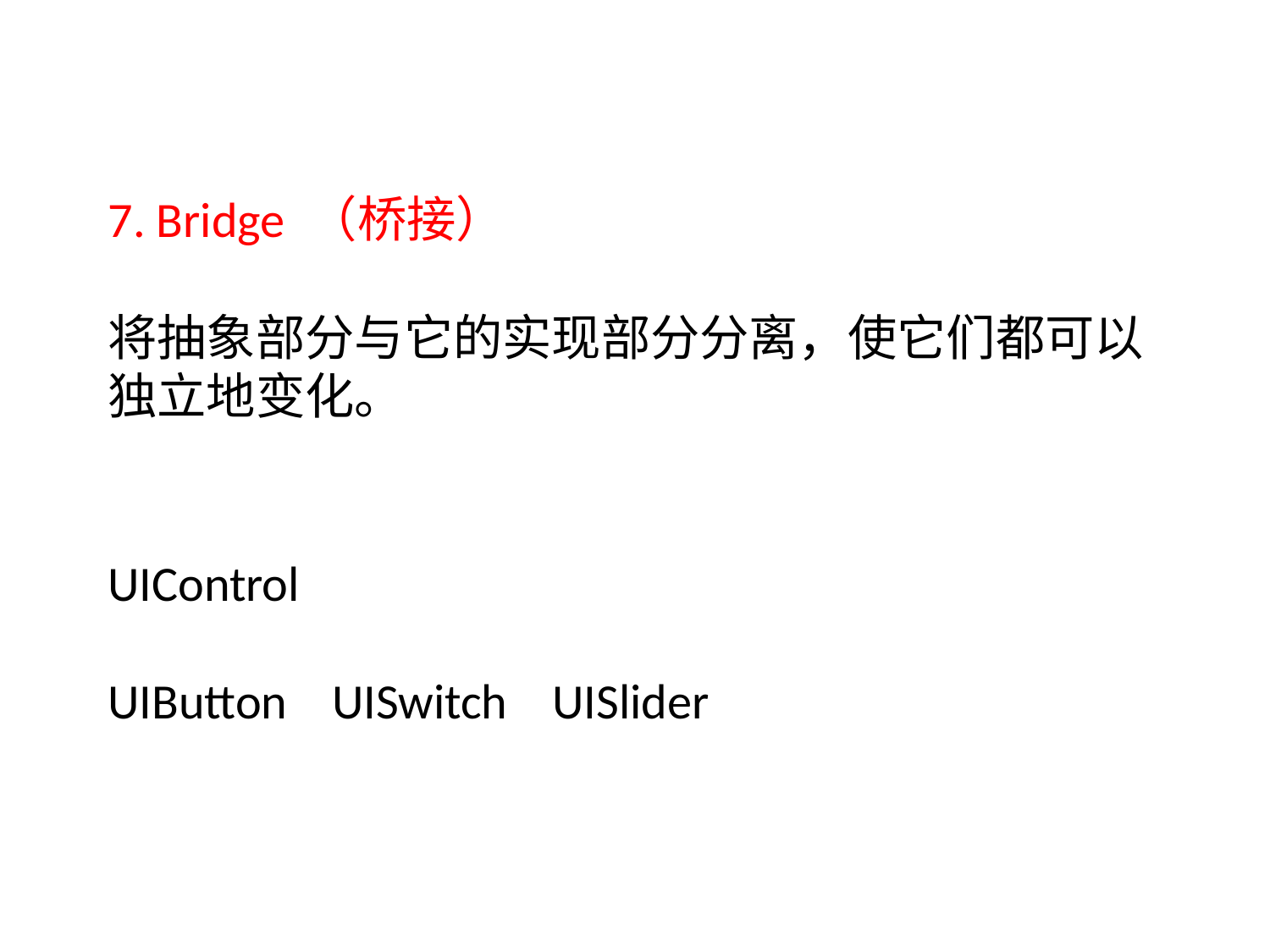

7. Bridge （桥接）
将抽象部分与它的实现部分分离，使它们都可以独立地变化。
# UIControl UIButton    UISwitch    UISlider